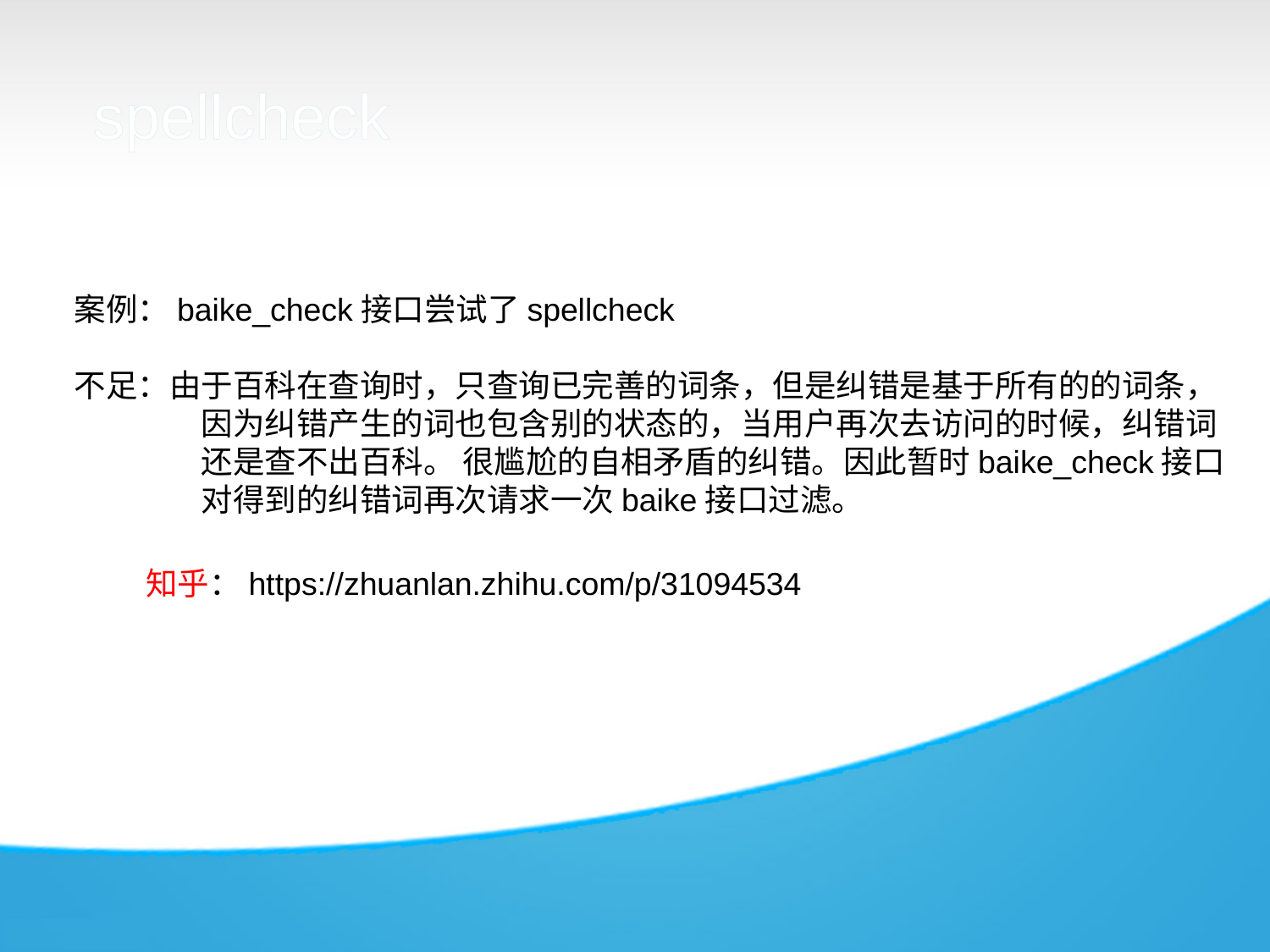

spellcheck
案例：baike_check接口尝试了spellcheck

不足：由于百科在查询时，只查询已完善的词条，但是纠错是基于所有的的词条，
	因为纠错产生的词也包含别的状态的，当用户再次去访问的时候，纠错词
	还是查不出百科。 很尴尬的自相矛盾的纠错。因此暂时baike_check接口
	对得到的纠错词再次请求一次baike接口过滤。
知乎：https://zhuanlan.zhihu.com/p/31094534